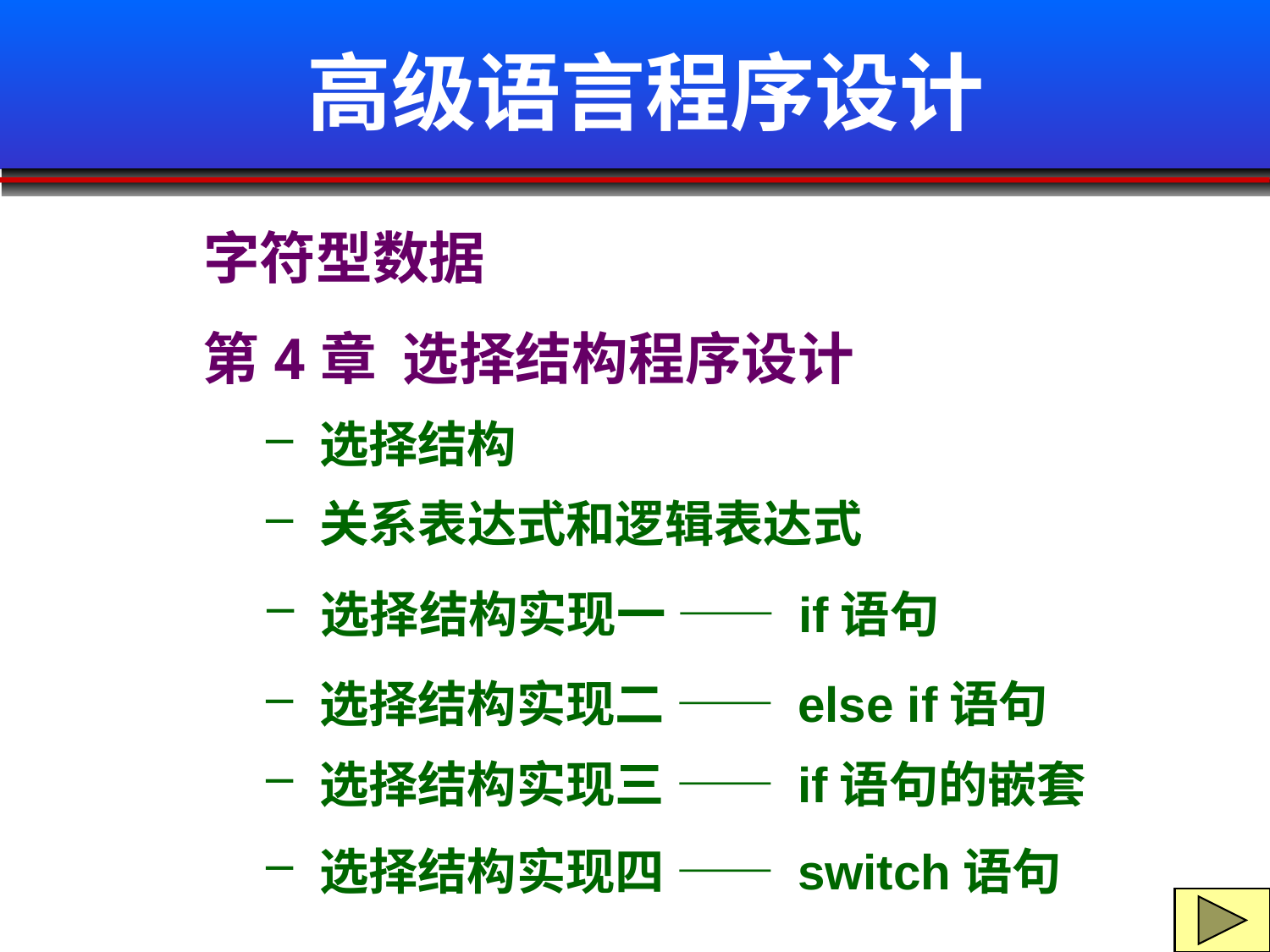

# 高级语言程序设计
字符型数据
第4章  选择结构程序设计
 选择结构
 关系表达式和逻辑表达式
 选择结构实现一 —— if语句
 选择结构实现二 —— else if语句
 选择结构实现三 —— if语句的嵌套
 选择结构实现四 —— switch语句